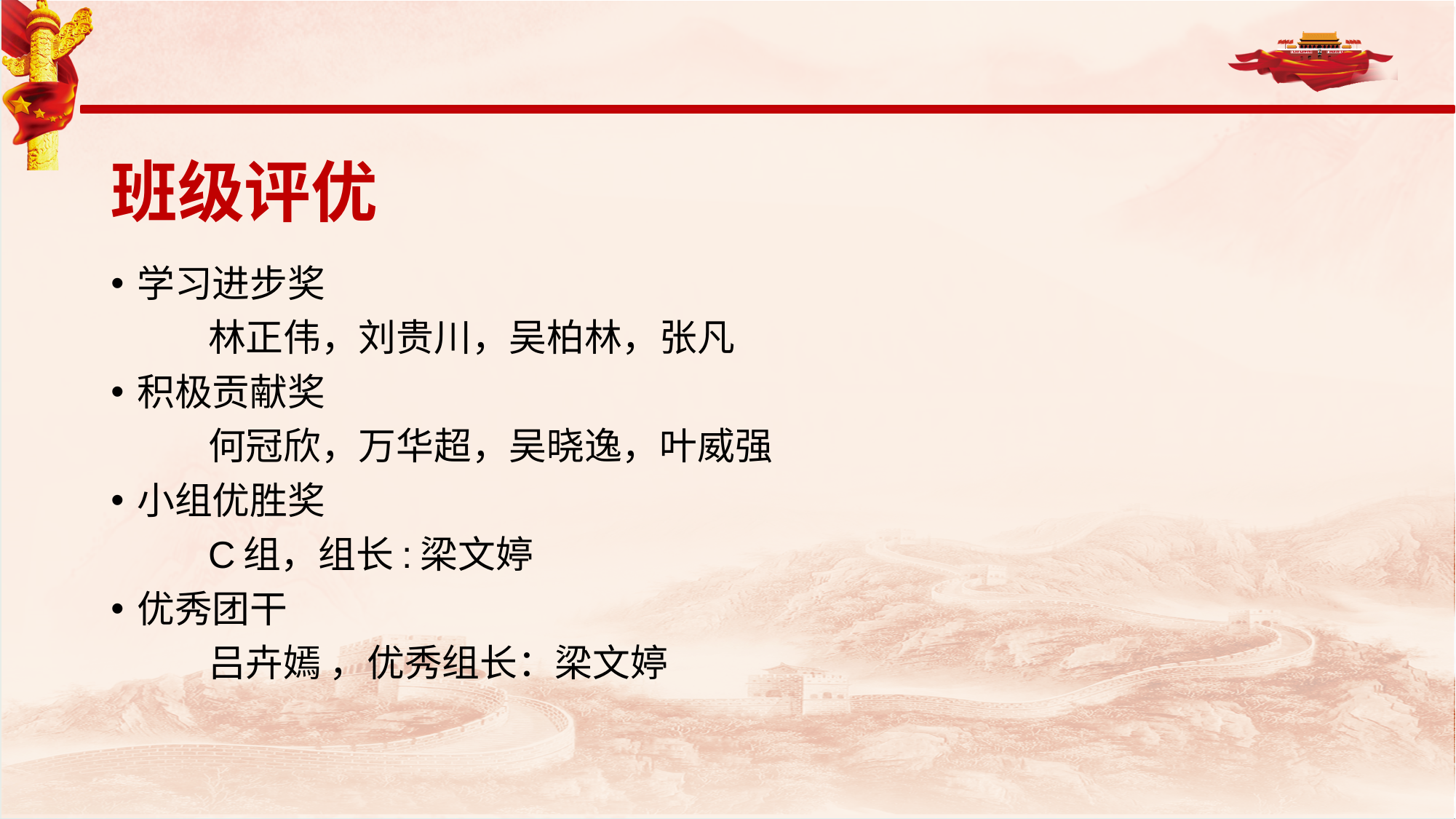

# 班级评优
学习进步奖
	林正伟，刘贵川，吴柏林，张凡
积极贡献奖
	何冠欣，万华超，吴晓逸，叶威强
小组优胜奖
	C组，组长:梁文婷
优秀团干
	吕卉嫣 ，优秀组长：梁文婷